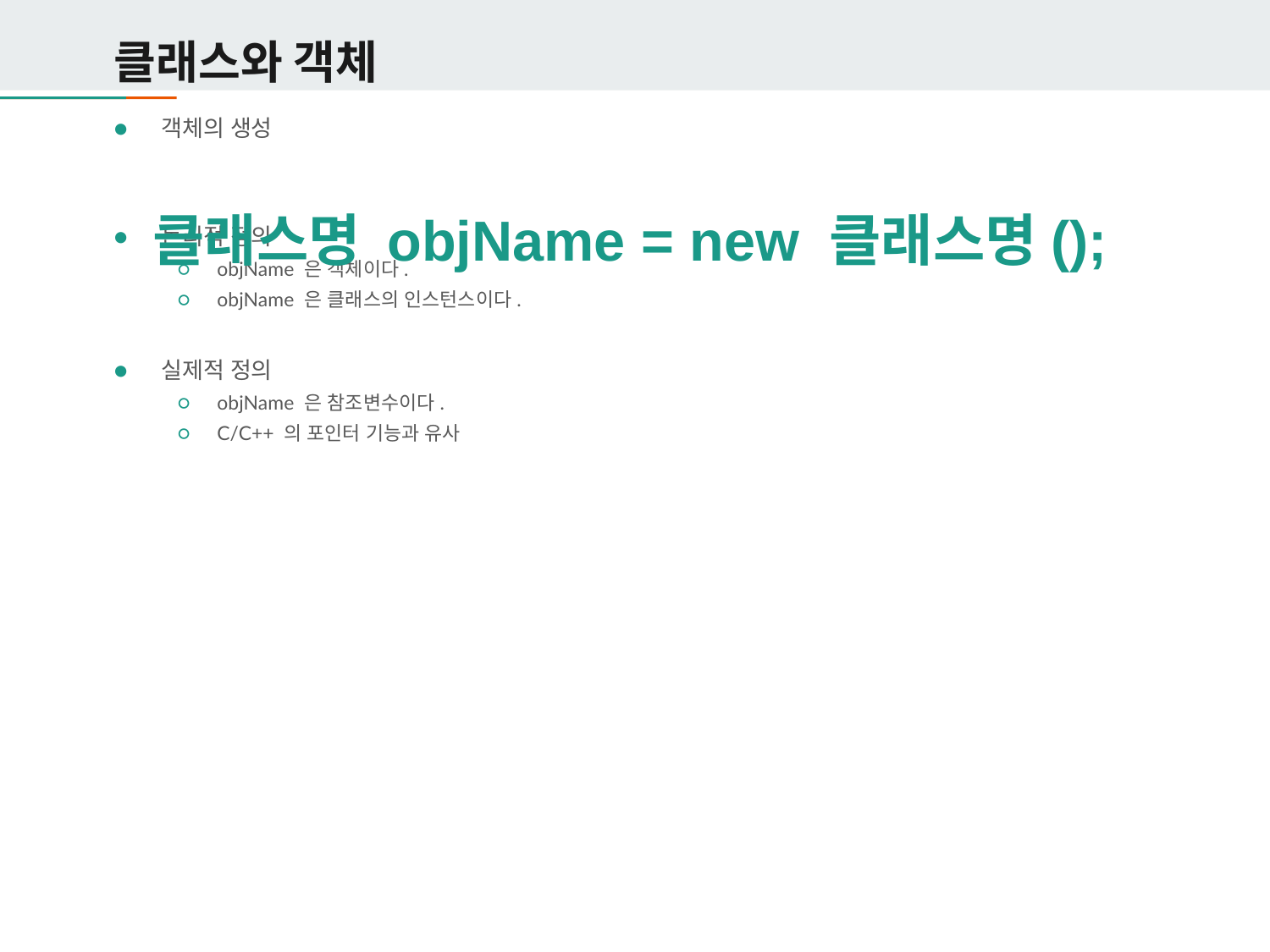

# 클래스와 객체
객체의 생성

논리적 정의
objName 은 객체이다.
objName 은 클래스의 인스턴스이다.

실제적 정의
objName 은 참조변수이다.
C/C++ 의 포인터 기능과 유사
클래스명 objName = new 클래스명();